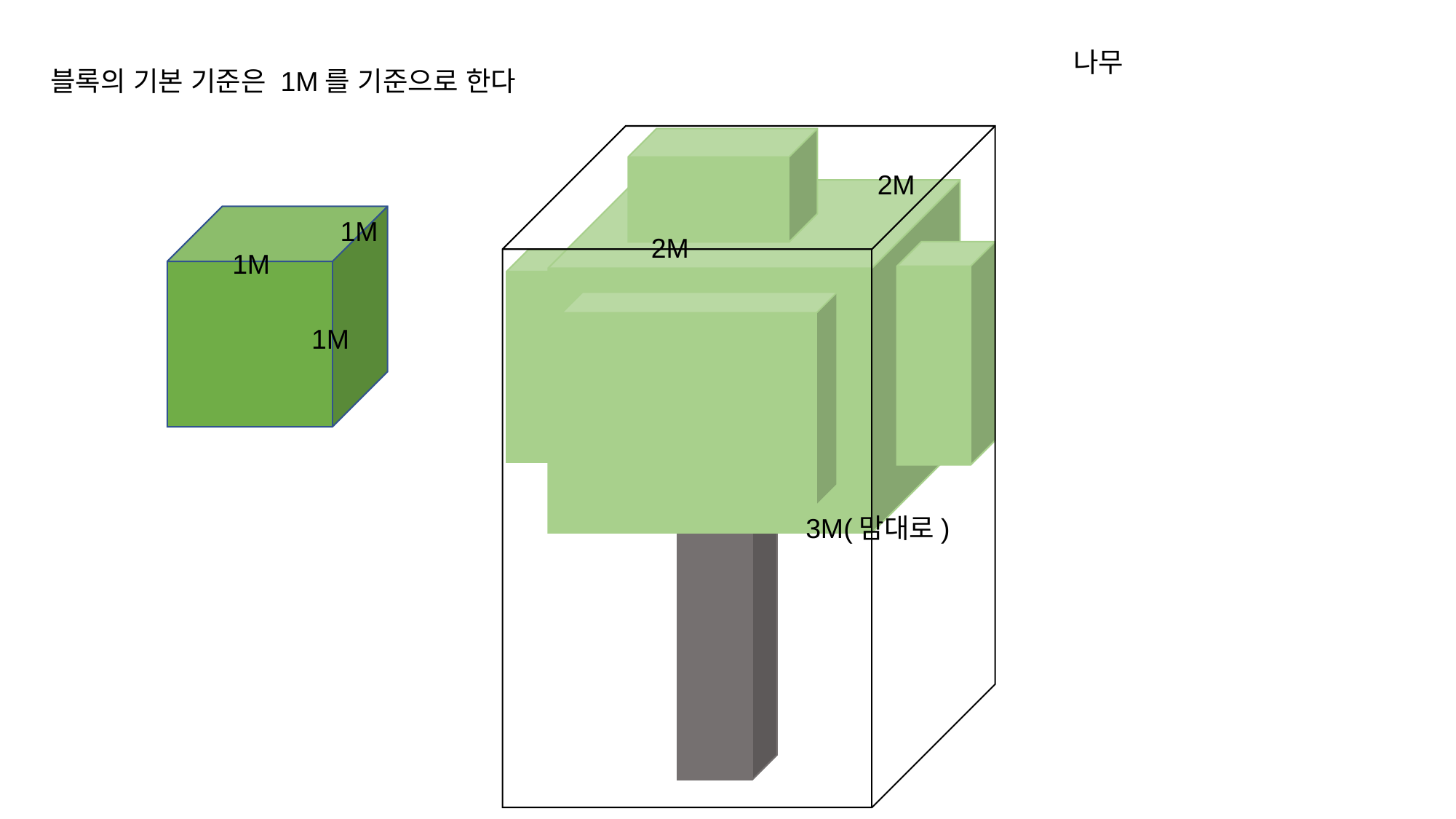

나무
블록의 기본 기준은 1M를 기준으로 한다

2M

1M
2M
1M
1M
3M(맘대로)